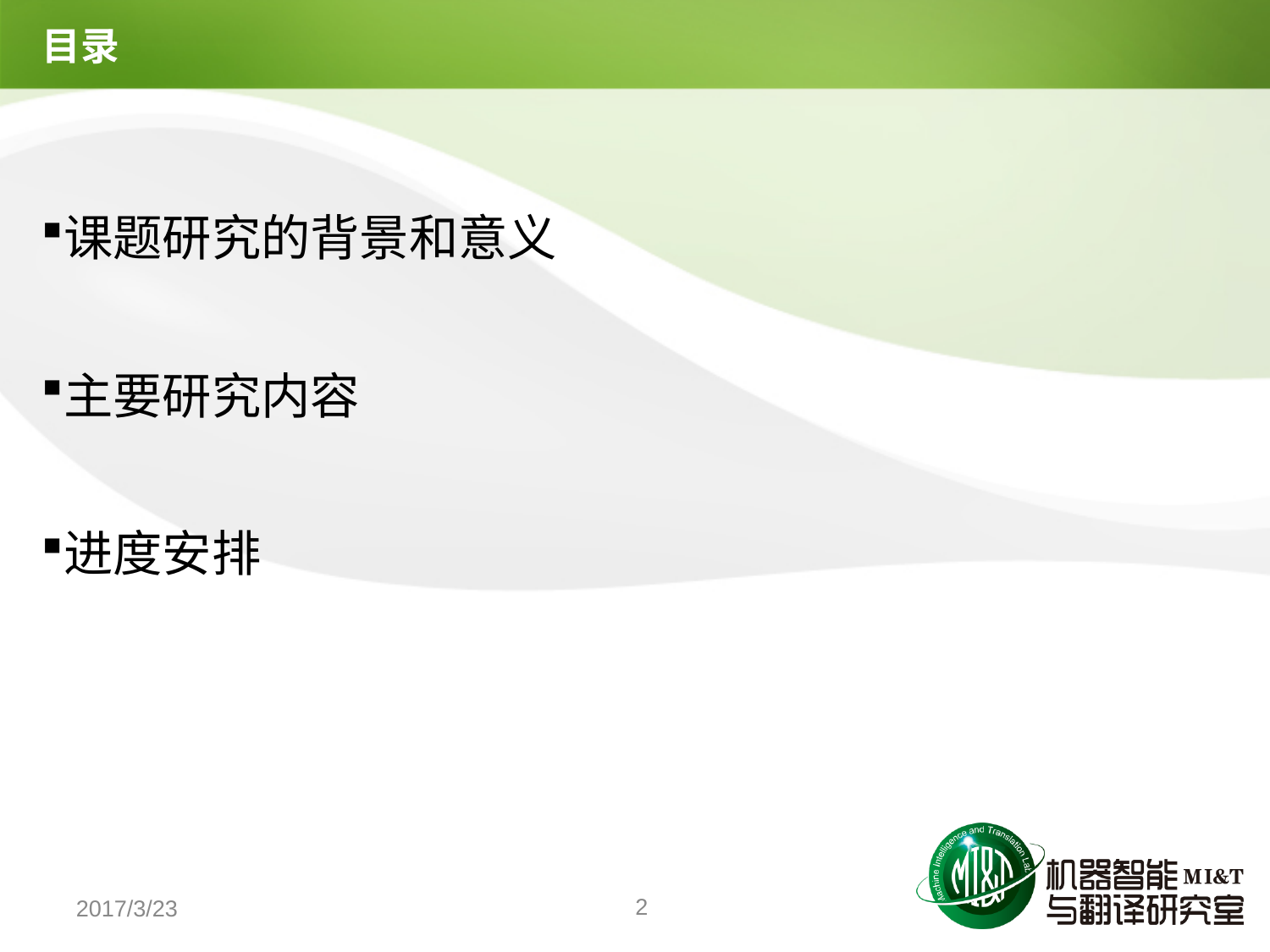

# 目录
课题研究的背景和意义

主要研究内容

进度安排

2
2017/3/23